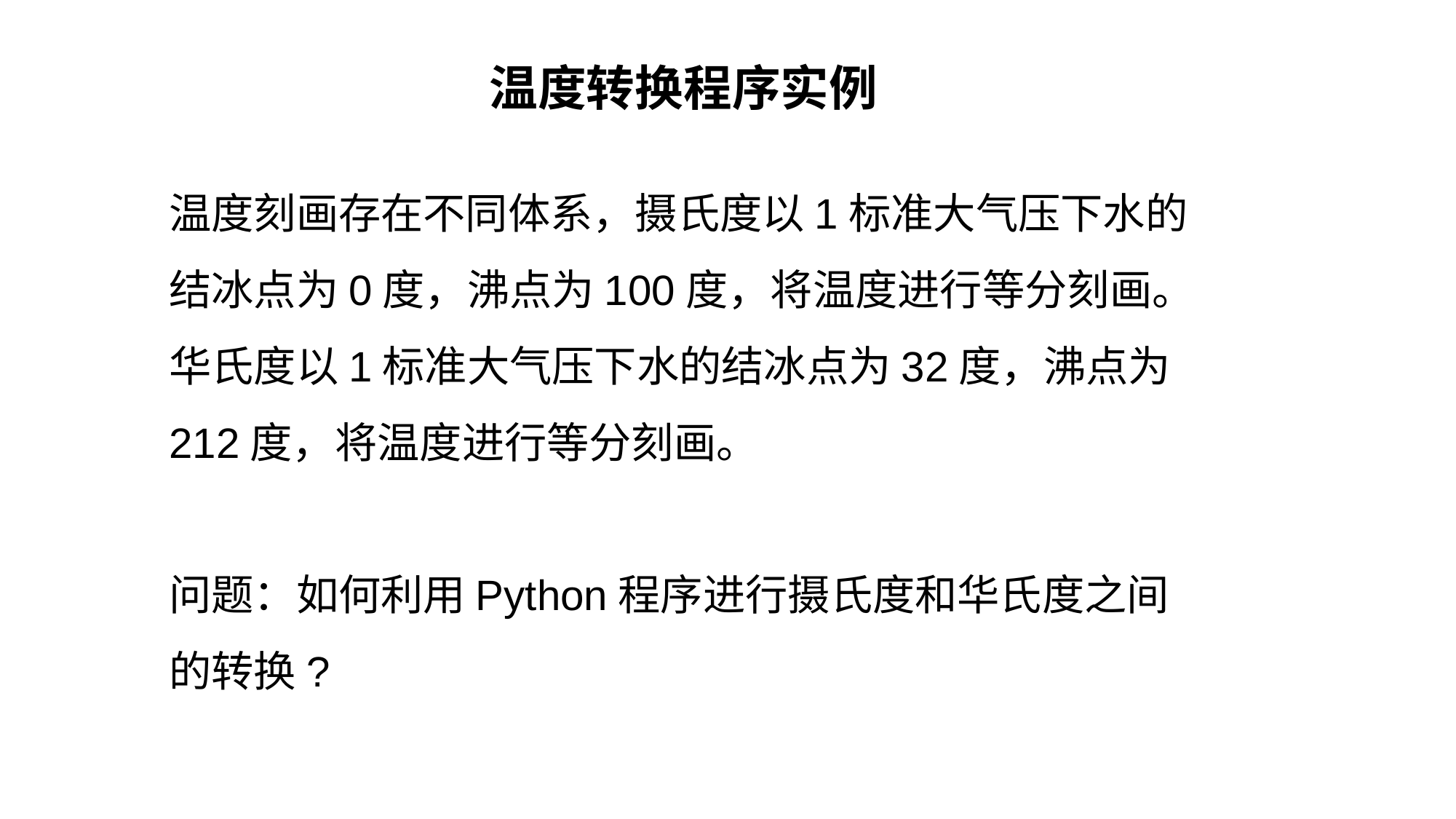

温度转换程序实例
温度刻画存在不同体系，摄氏度以1标准大气压下水的结冰点为0度，沸点为100度，将温度进行等分刻画。华氏度以1标准大气压下水的结冰点为32度，沸点为212度，将温度进行等分刻画。

问题：如何利用Python程序进行摄氏度和华氏度之间的转换?